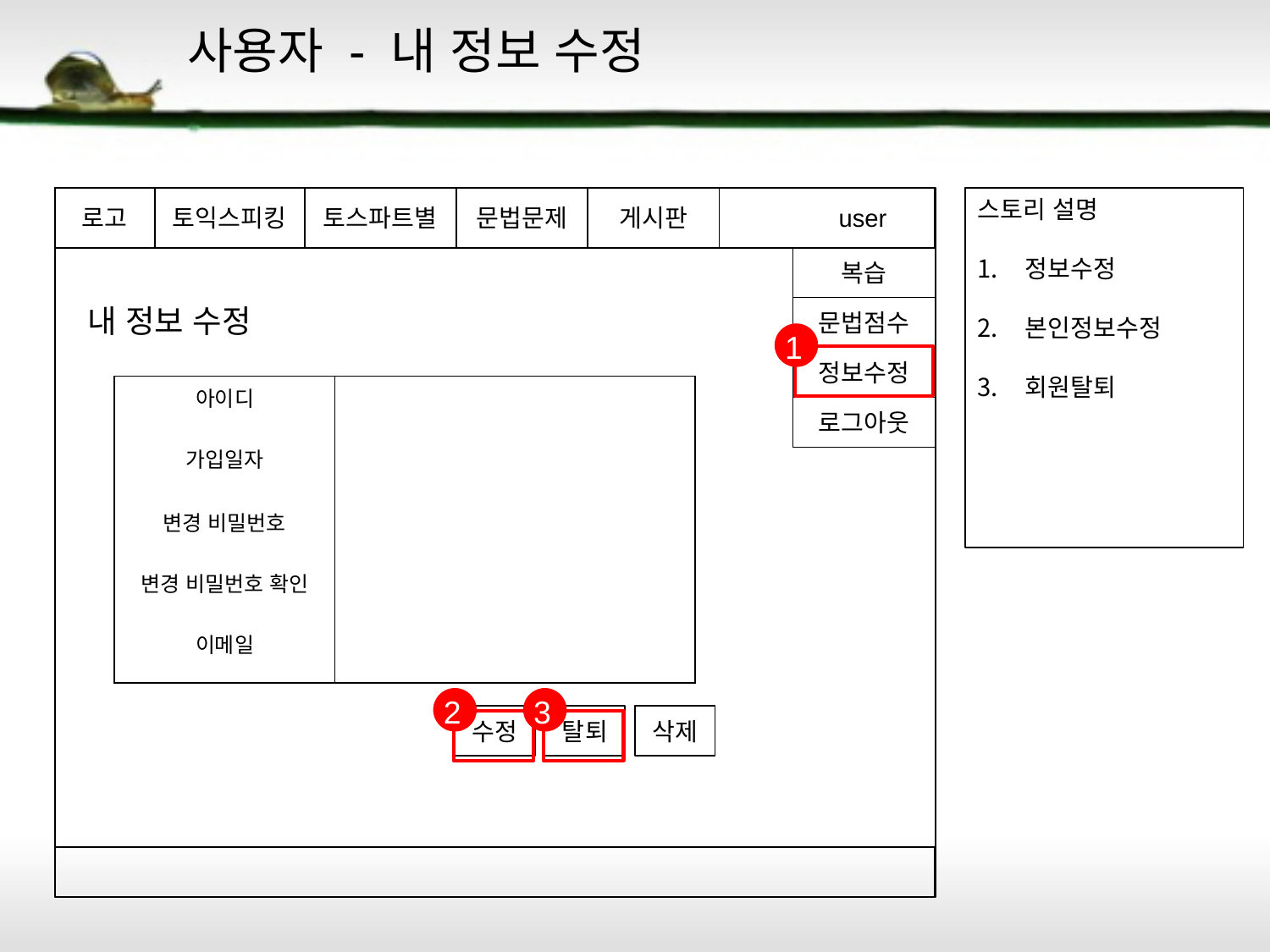

사용자 - 내 정보 수정

로고
토익스피킹
토스파트별
문법문제
게시판
user

스토리 설명

정보수정

본인정보수정

회원탈퇴

복습
내 정보 수정
문법점수
1

정보수정
| 아이디 |  |
| --- | --- |
| 가입일자 |  |
| 변경 비밀번호 |  |
| 변경 비밀번호 확인 |  |
| 이메일 |  |
로그아웃
2

3

수정
탈퇴
삭제